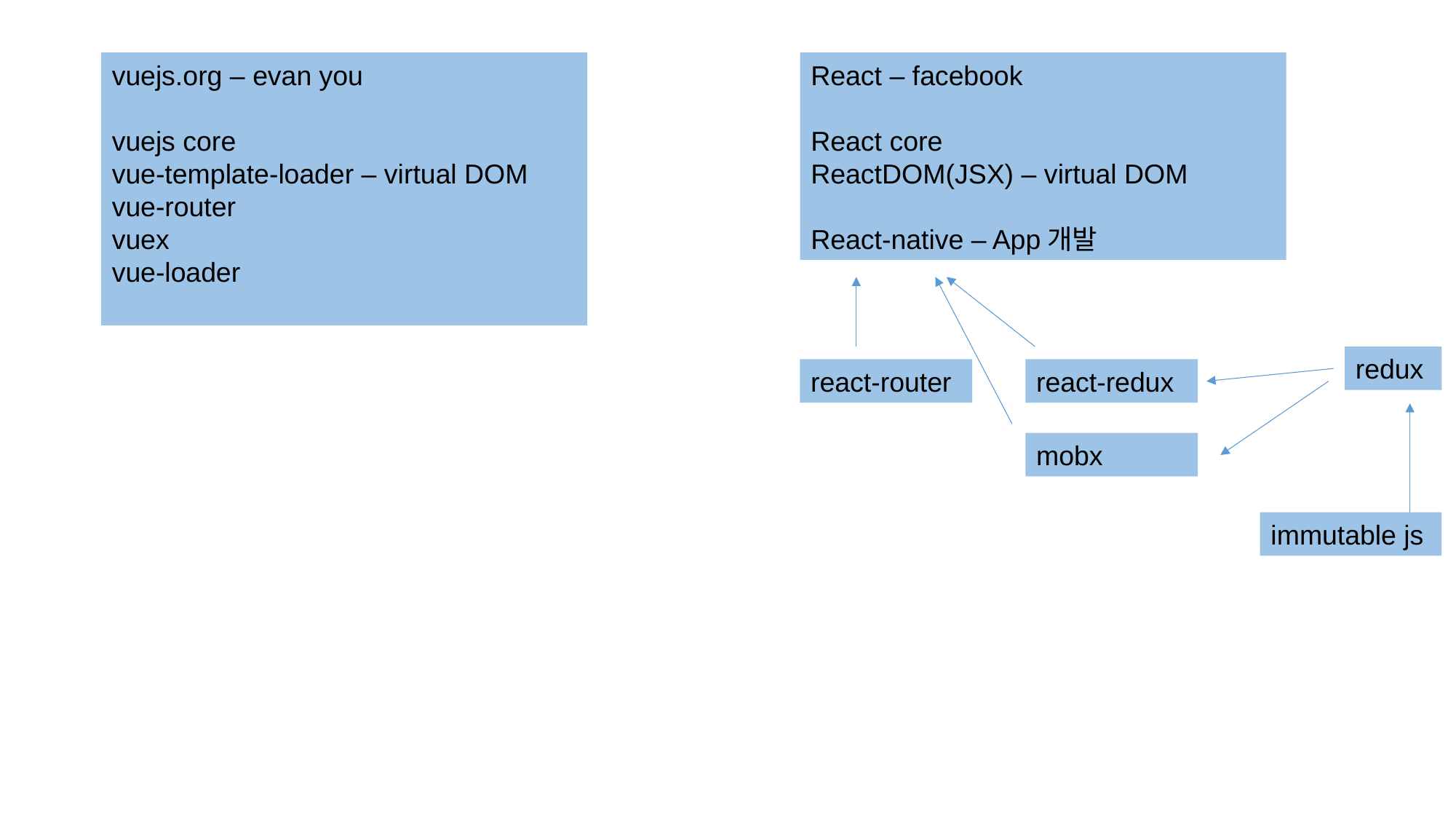

React – facebook

React core
ReactDOM(JSX) – virtual DOM

React-native – App개발
vuejs.org – evan you

vuejs core
vue-template-loader – virtual DOM
vue-router
vuex
vue-loader

redux
react-router
react-redux
mobx
immutable js